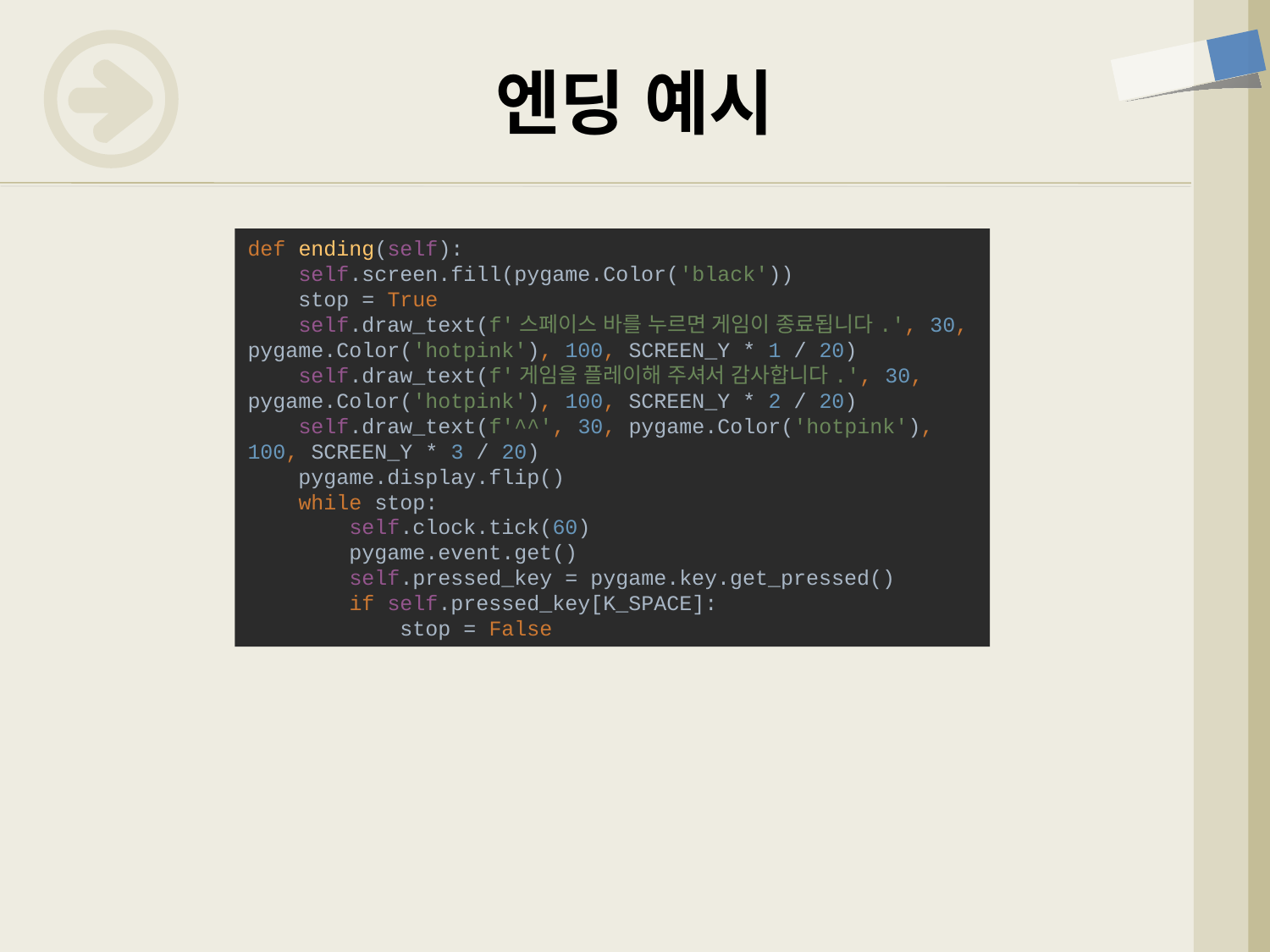

# 엔딩 예시

def ending(self):
    self.screen.fill(pygame.Color('black'))
    stop = True
    self.draw_text(f'스페이스 바를 누르면 게임이 종료됩니다.', 30, pygame.Color('hotpink'), 100, SCREEN_Y * 1 / 20)
    self.draw_text(f'게임을 플레이해 주셔서 감사합니다.', 30, pygame.Color('hotpink'), 100, SCREEN_Y * 2 / 20)
    self.draw_text(f'^^', 30, pygame.Color('hotpink'), 100, SCREEN_Y * 3 / 20)
    pygame.display.flip()
    while stop:
        self.clock.tick(60)
        pygame.event.get()
        self.pressed_key = pygame.key.get_pressed()
        if self.pressed_key[K_SPACE]:
            stop = False